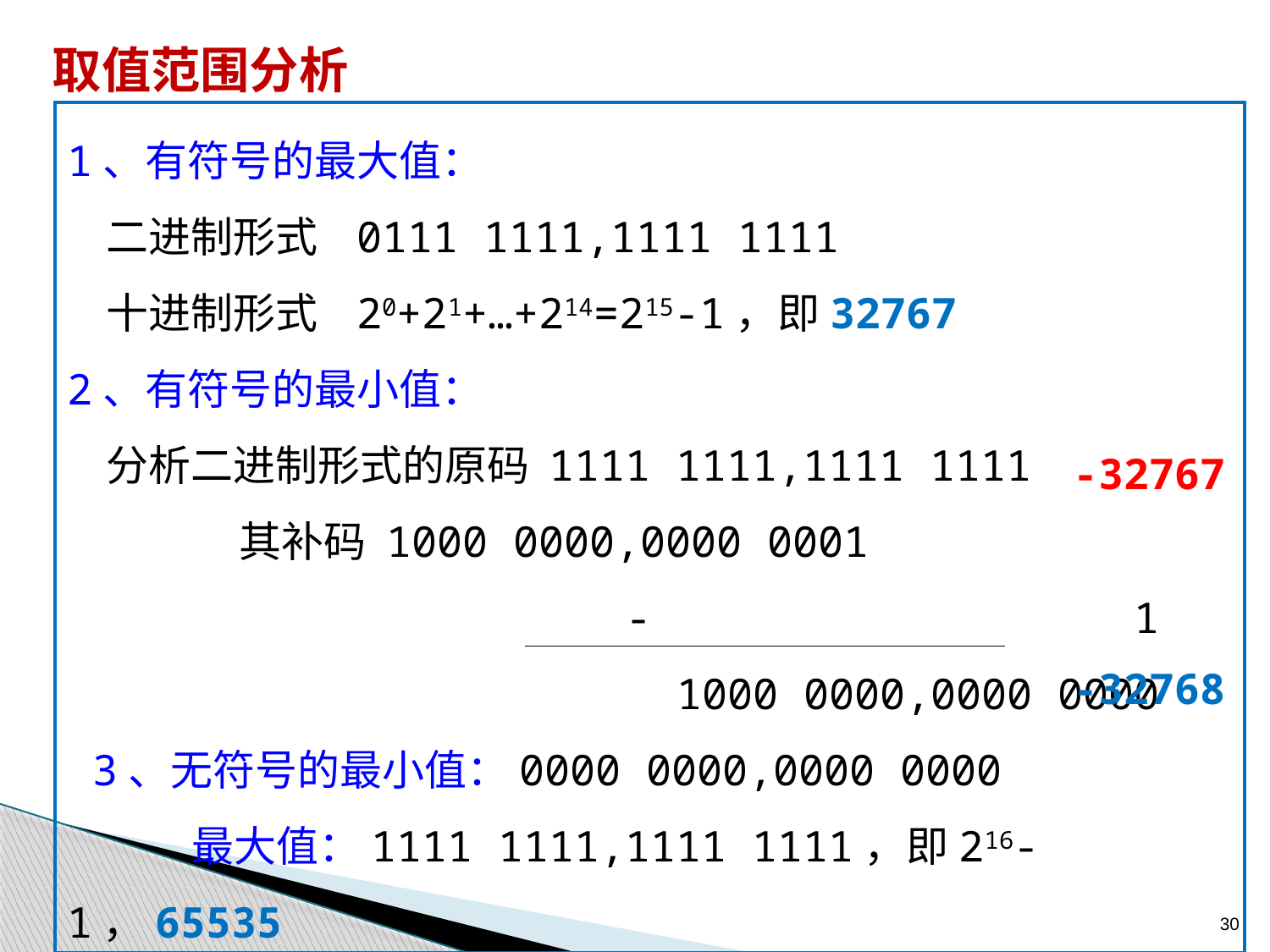

取值范围分析
1、有符号的最大值：
   二进制形式   0111 1111,1111 1111
   十进制形式   20+21+…+214=215-1，即32767
2、有符号的最小值：
   分析二进制形式的原码 1111 1111,1111 1111
                 其补码 1000 0000,0000 0001
                      -                   1
                        1000 0000,0000 0000
 3、无符号的最小值：0000 0000,0000 0000
            最大值：1111 1111,1111 1111，即216-1，65535
-32767
-32768
30